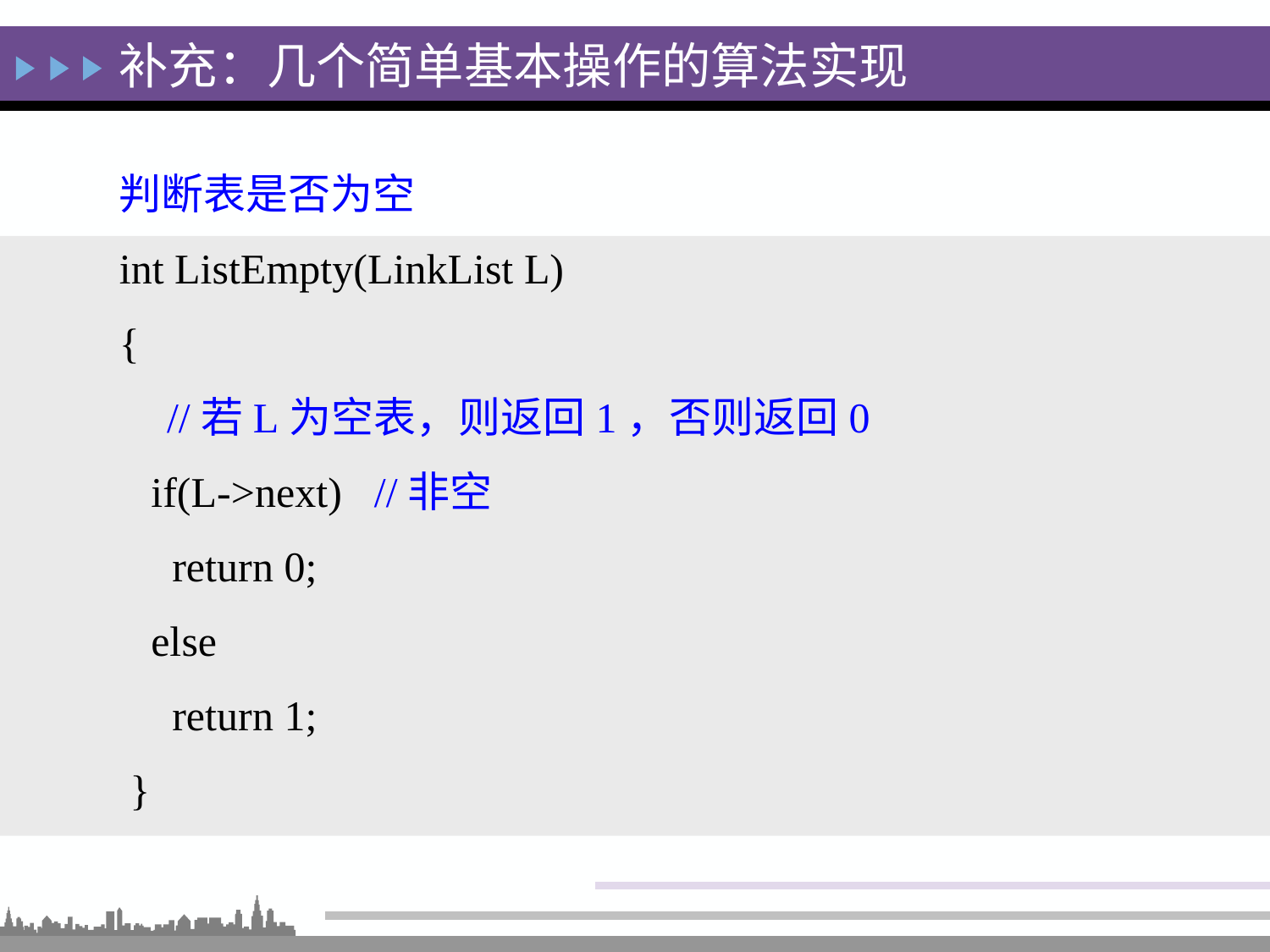

补充：几个简单基本操作的算法实现
判断表是否为空
int ListEmpty(LinkList L)
{
	//若L为空表，则返回1，否则返回0
   if(L->next)   //非空
     return 0;
   else
     return 1;
 }